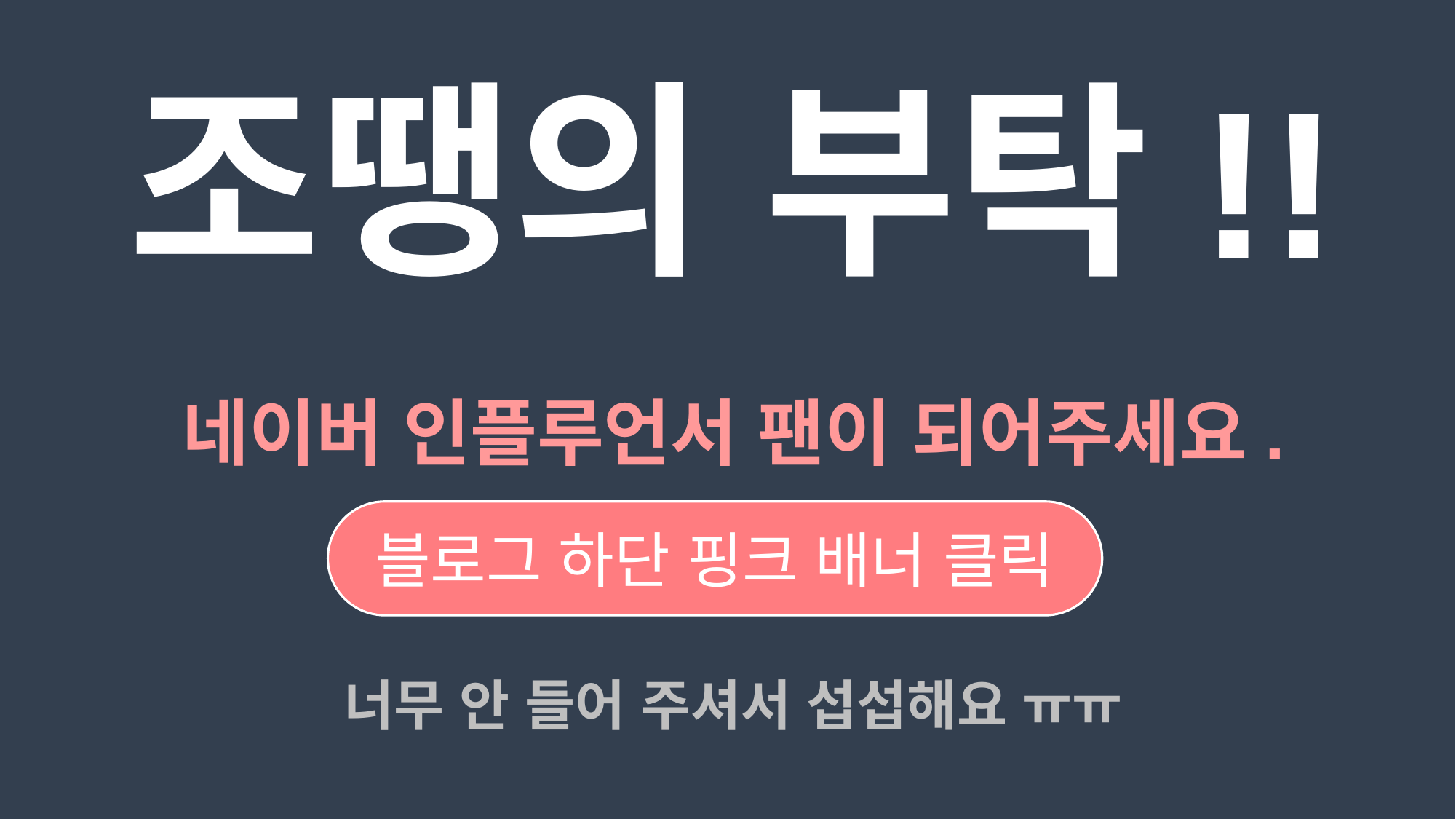

조땡의 부탁!!
네이버 인플루언서 팬이 되어주세요.

너무 안 들어 주셔서 섭섭해요 ㅠㅠ
블로그 하단 핑크 배너 클릭